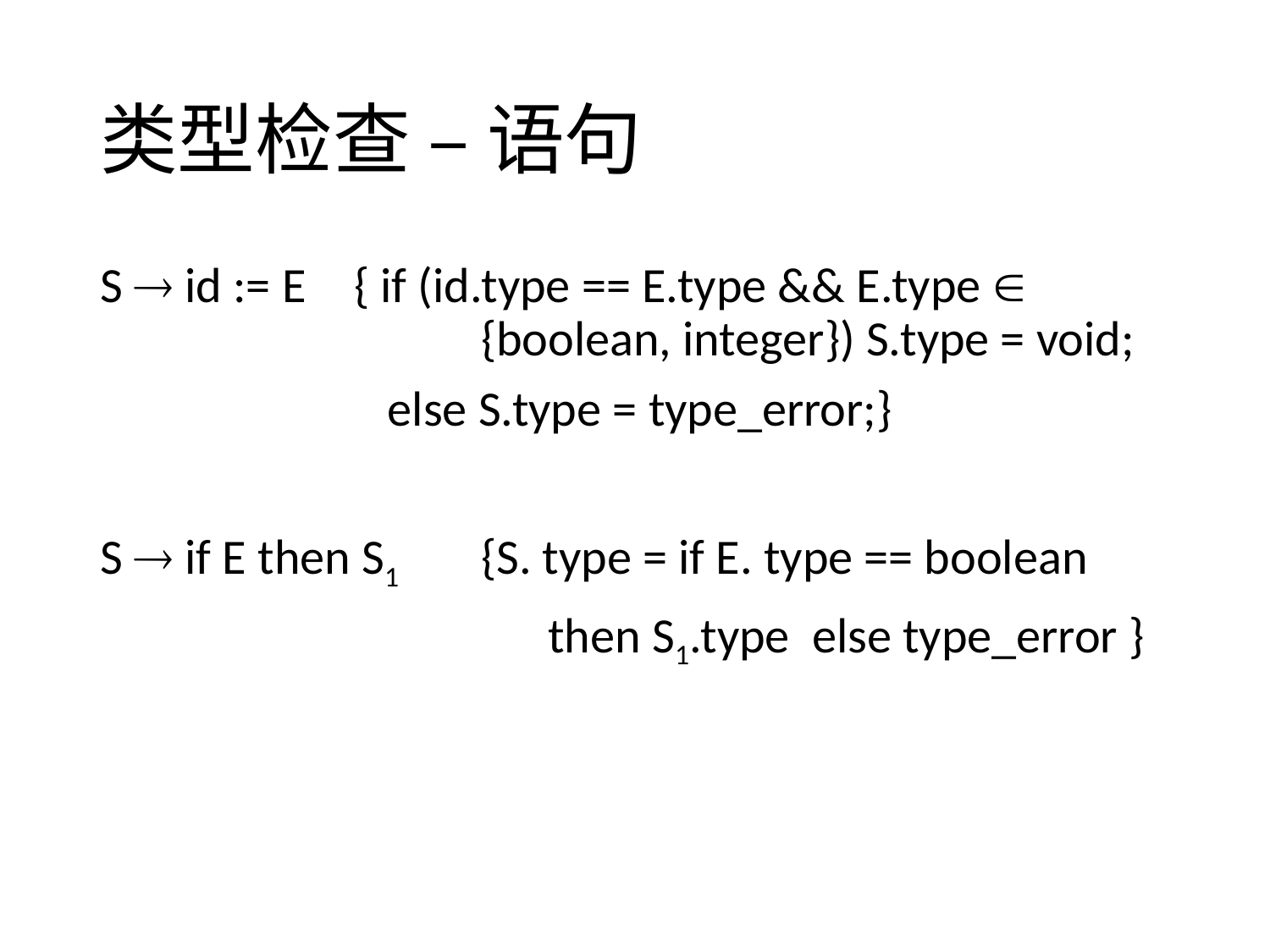

# 类型检查 – 语句
S → id := E 	{ if (id.type == E.type && E.type ∈ 				{boolean, integer}) S.type = void;
		   else S.type = type_error;}

S → if E then S1 	{S. type = if E. type == boolean
			      then S1.type  else type_error }